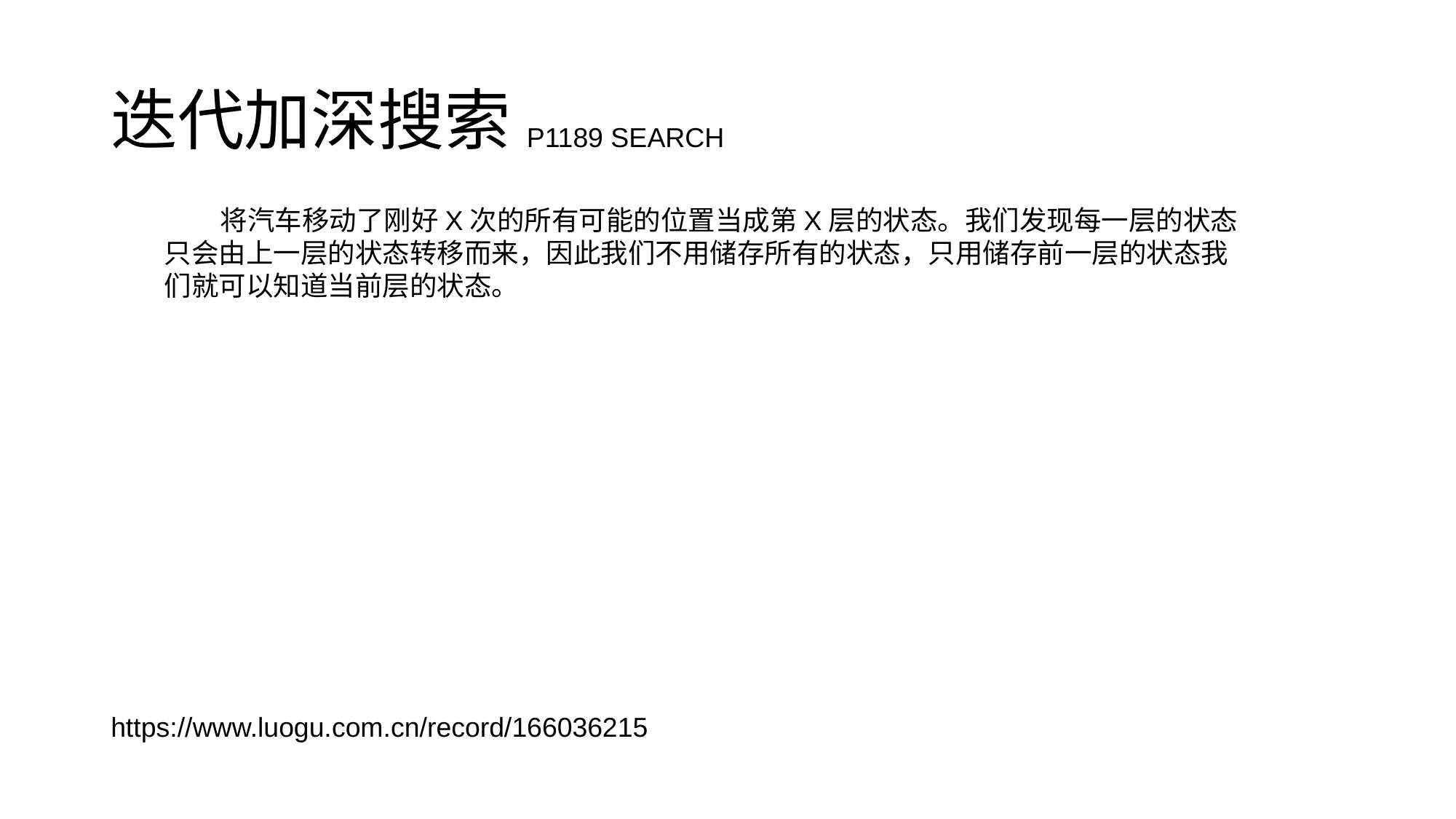

# 迭代加深搜索
P1189 SEARCH
        将汽车移动了刚好X次的所有可能的位置当成第X层的状态。我们发现每一层的状态只会由上一层的状态转移而来，因此我们不用储存所有的状态，只用储存前一层的状态我们就可以知道当前层的状态。
https://www.luogu.com.cn/record/166036215